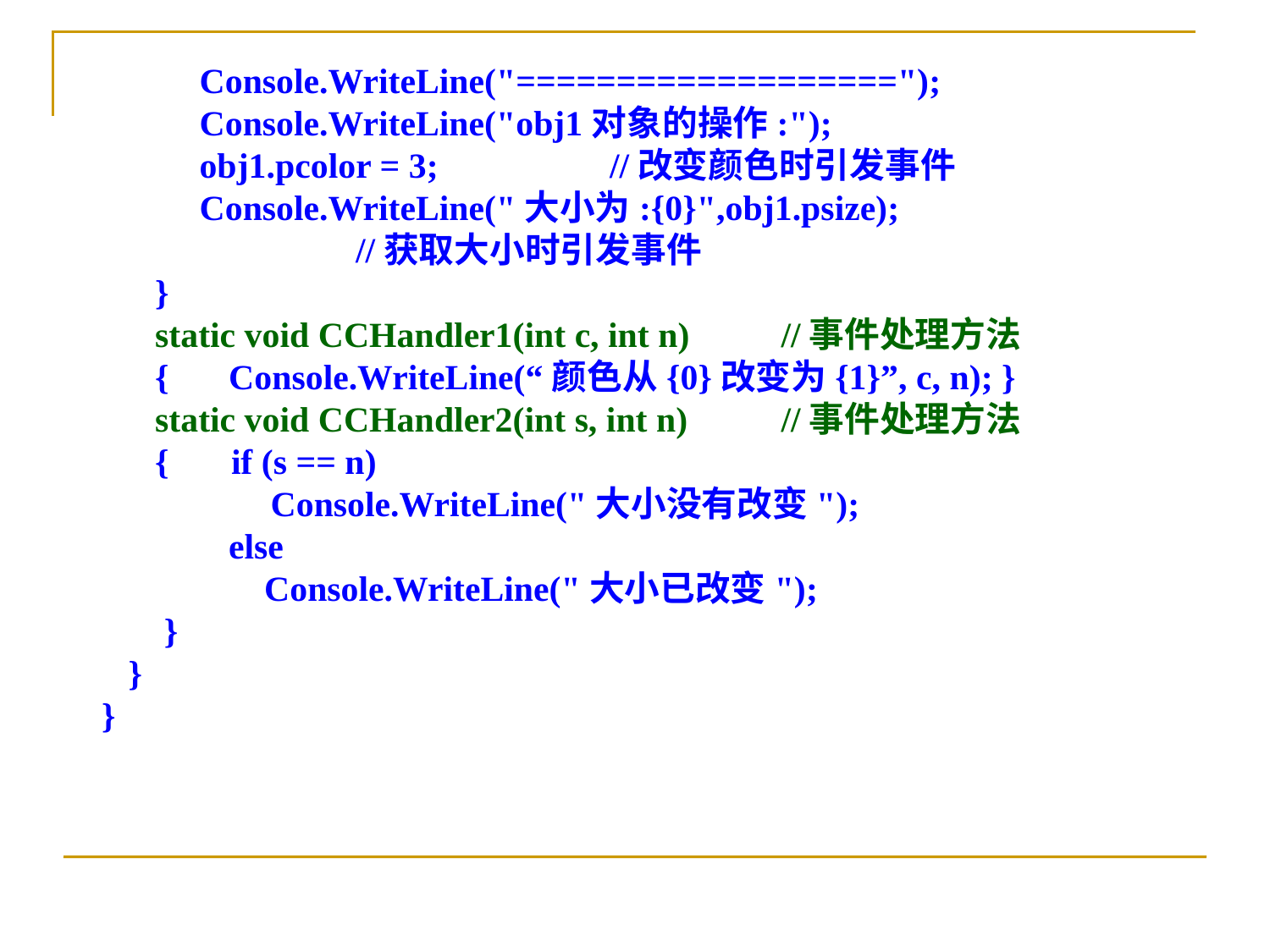

Console.WriteLine("===================");
           Console.WriteLine("obj1对象的操作:");
           obj1.pcolor = 3;		//改变颜色时引发事件
           Console.WriteLine("大小为:{0}",obj1.psize);
          		//获取大小时引发事件
      }
      static void CCHandler1(int c, int n)	     //事件处理方法
      {	Console.WriteLine(“颜色从{0}改变为{1}”, c, n); }
      static void CCHandler2(int s, int n)   	     //事件处理方法
      {       if (s == n)
                   Console.WriteLine("大小没有改变");
	else
	    Console.WriteLine("大小已改变");
       }
   }
}